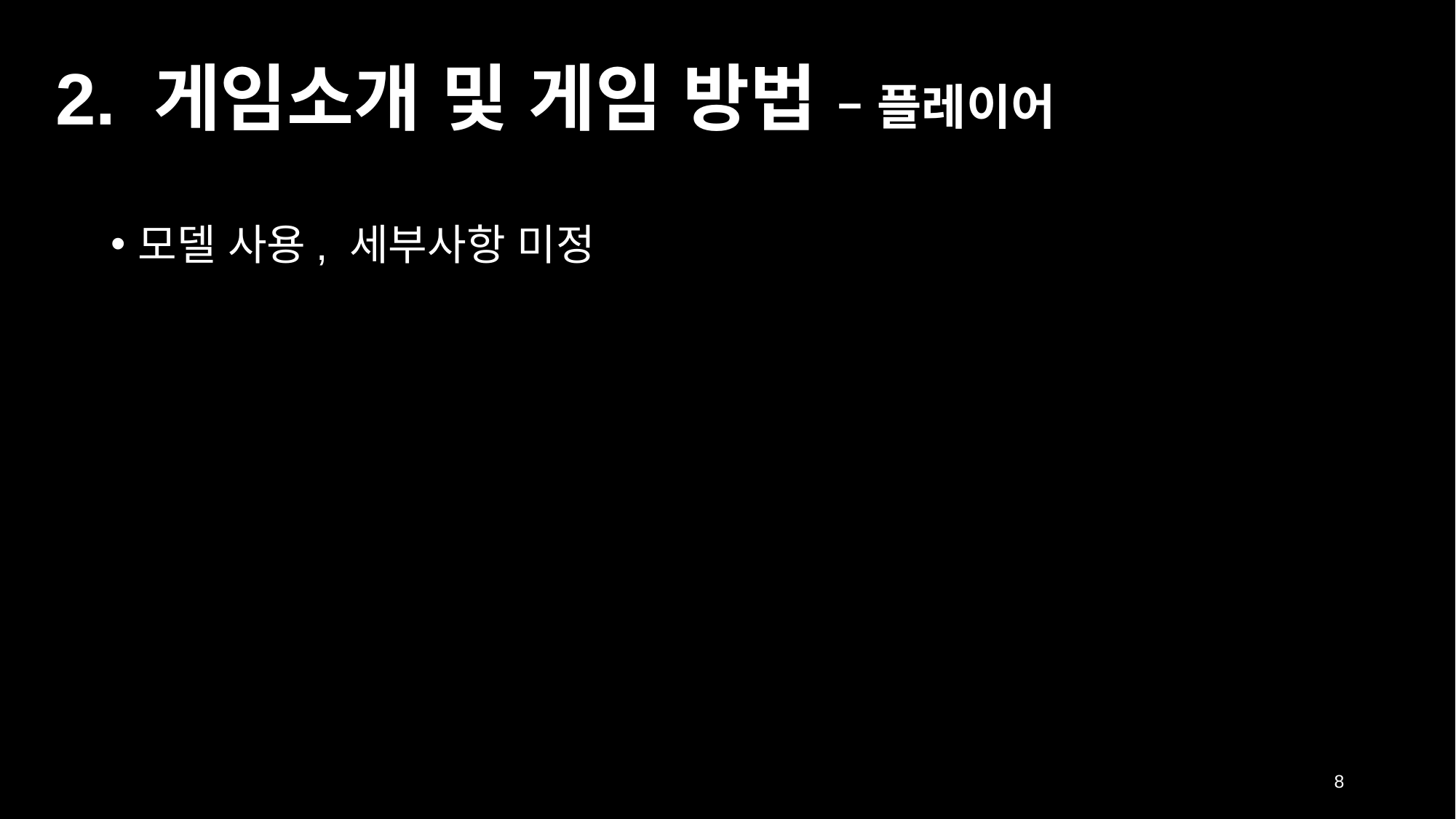

2. 게임소개 및 게임 방법 – 플레이어
모델 사용, 세부사항 미정
8